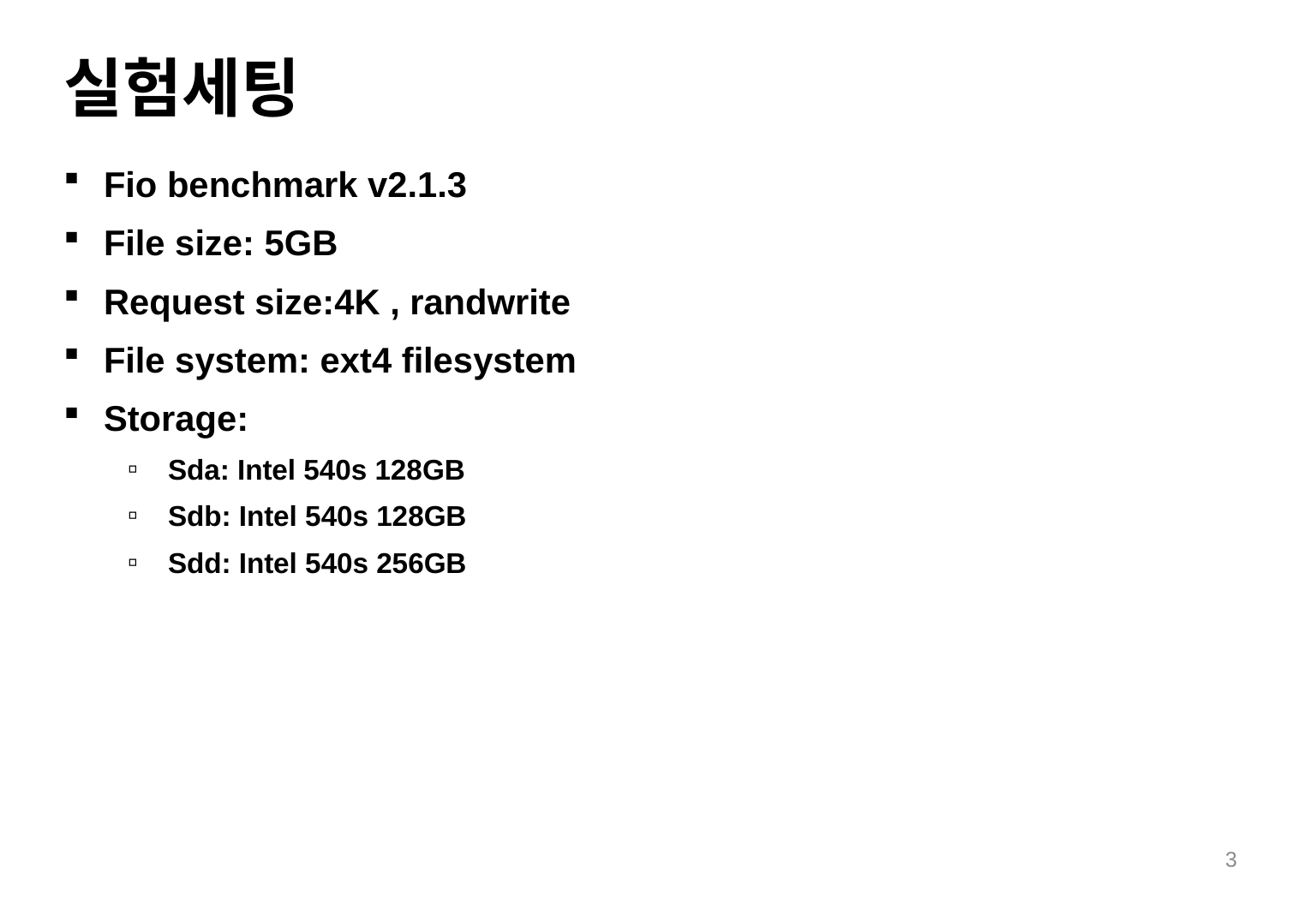

# 실험세팅
Fio benchmark v2.1.3
File size: 5GB
Request size:4K , randwrite
File system: ext4 filesystem
Storage:
Sda: Intel 540s 128GB
Sdb: Intel 540s 128GB
Sdd: Intel 540s 256GB
3